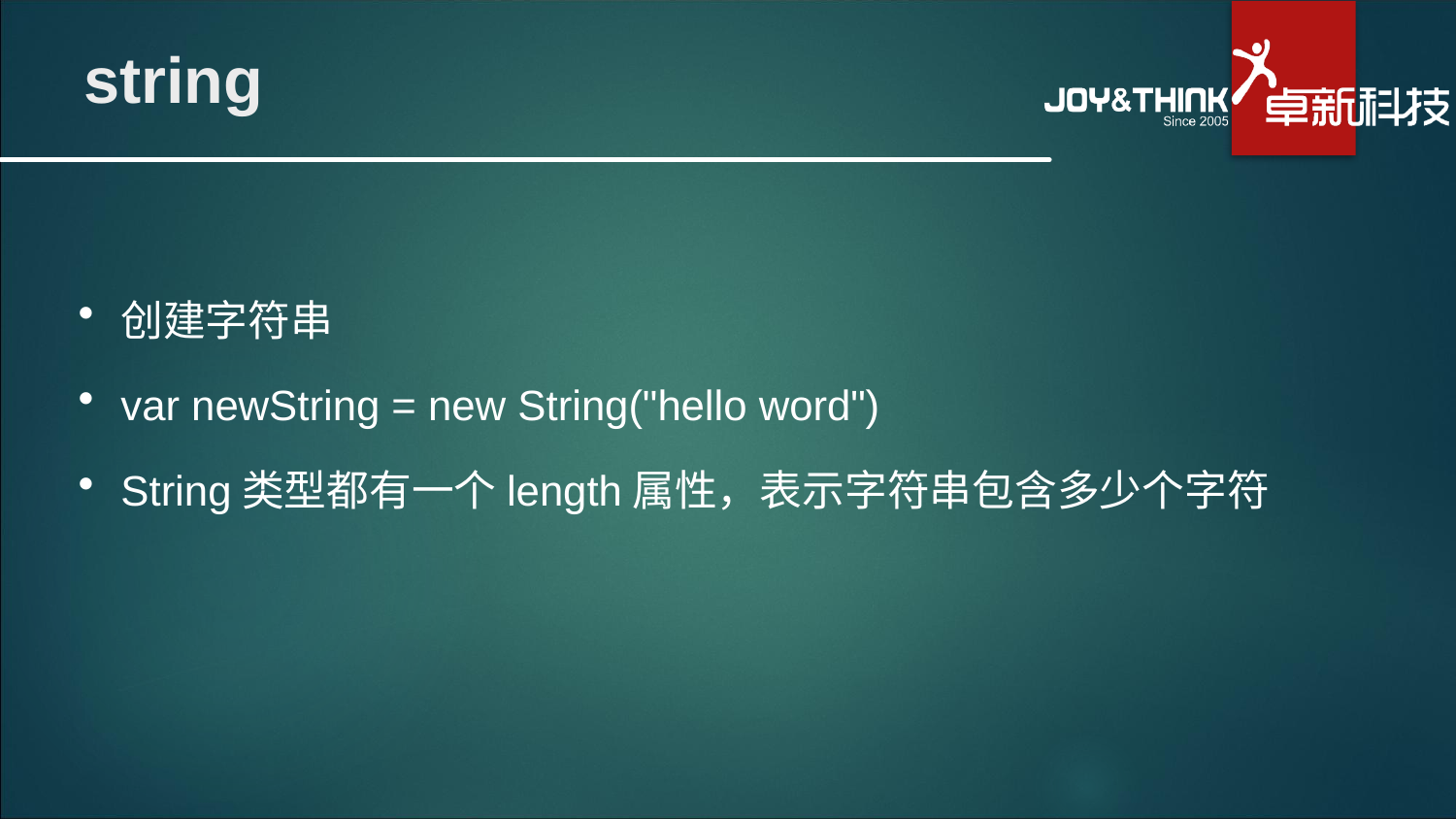

# string
创建字符串
var newString = new String("hello word")
String类型都有一个length属性，表示字符串包含多少个字符